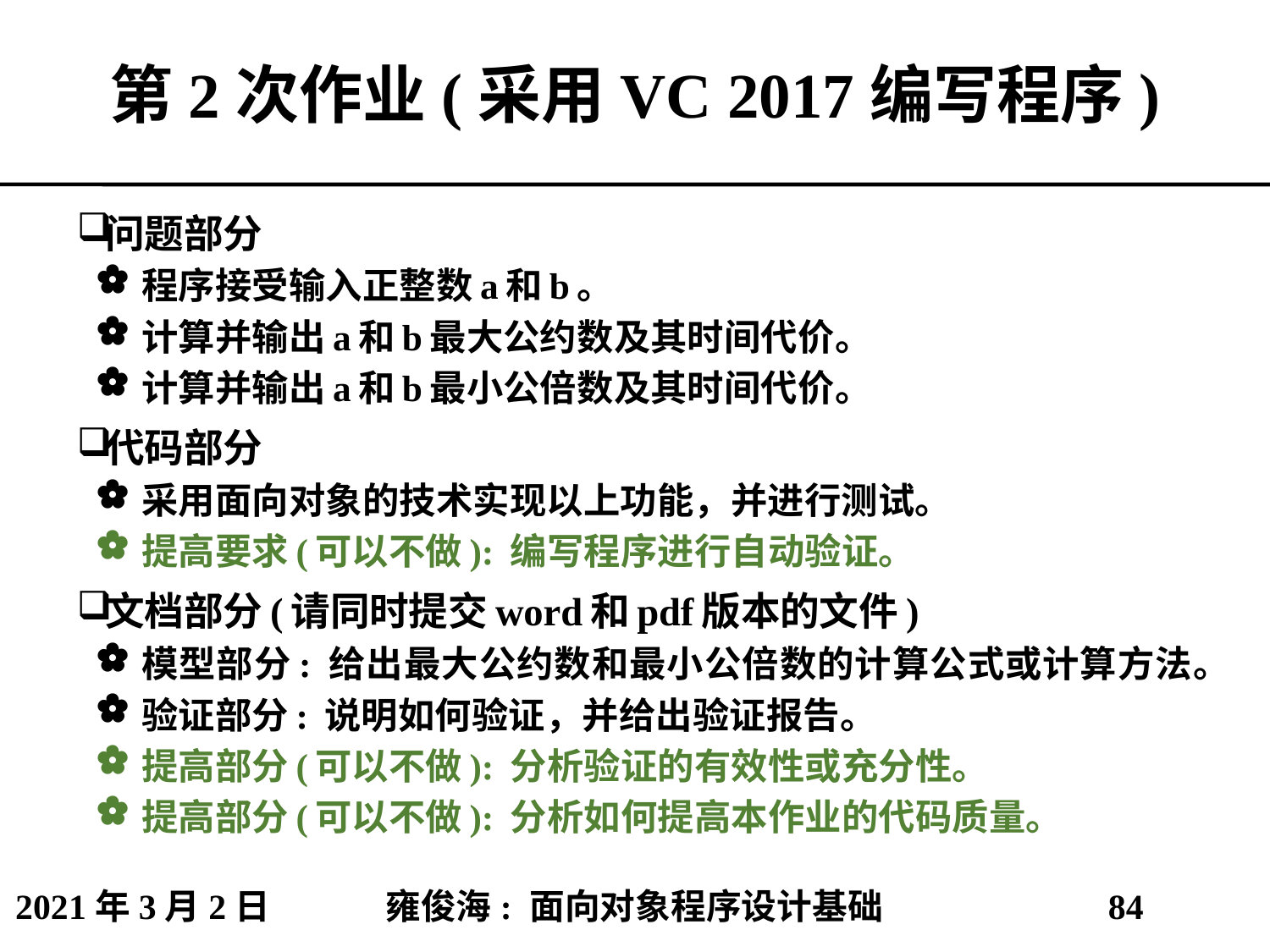

# 第2次作业(采用VC 2017编写程序)

问题部分
程序接受输入正整数a和b。
计算并输出a和b最大公约数及其时间代价。
计算并输出a和b最小公倍数及其时间代价。
代码部分
采用面向对象的技术实现以上功能，并进行测试。
提高要求(可以不做): 编写程序进行自动验证。
文档部分(请同时提交word和pdf版本的文件)
模型部分: 给出最大公约数和最小公倍数的计算公式或计算方法。
验证部分: 说明如何验证，并给出验证报告。
提高部分(可以不做): 分析验证的有效性或充分性。
提高部分(可以不做): 分析如何提高本作业的代码质量。
2021年3月2日
雍俊海: 面向对象程序设计基础
84